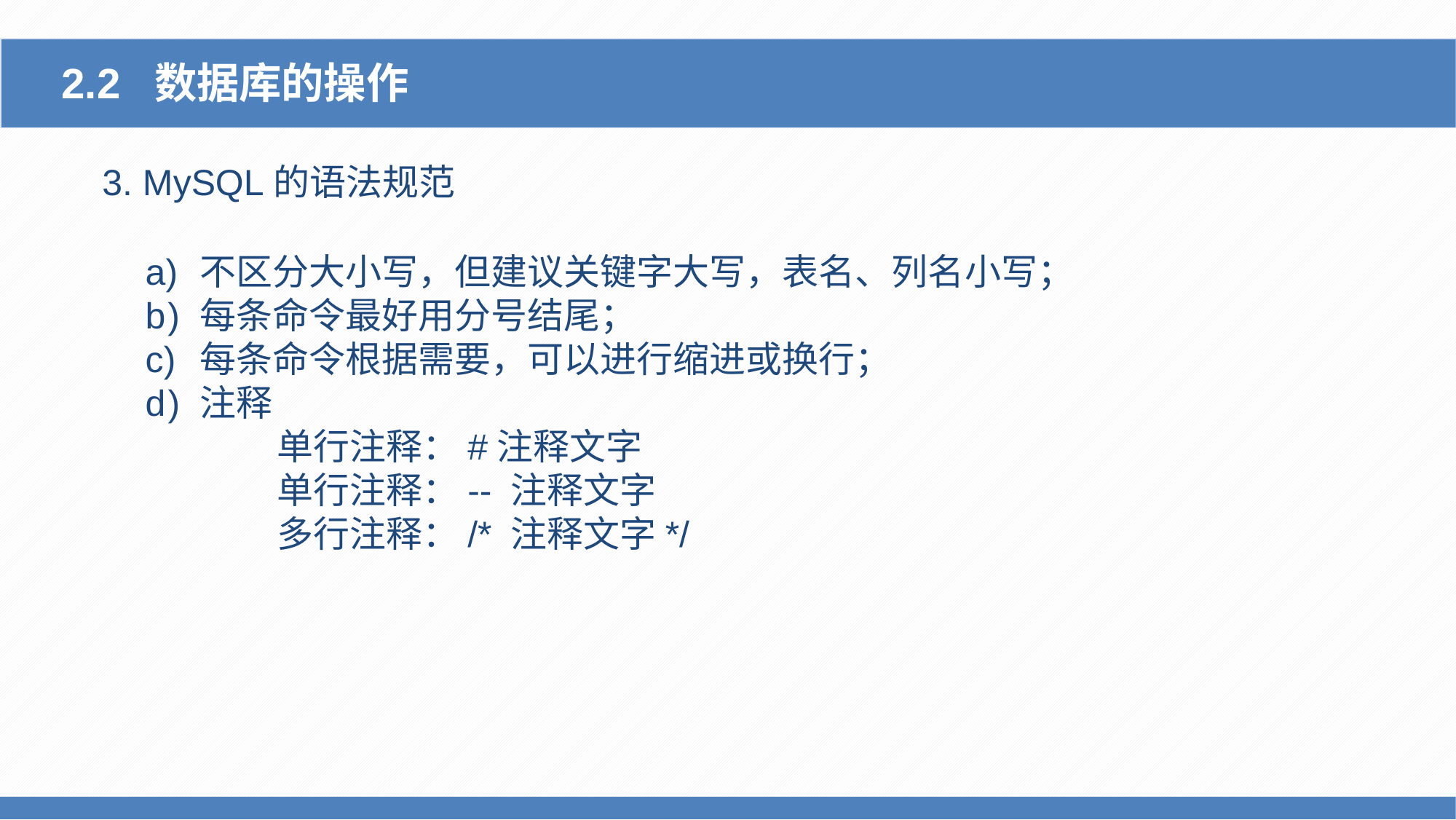

2.2  数据库的操作
3. MySQL的语法规范
不区分大小写，但建议关键字大写，表名、列名小写；
每条命令最好用分号结尾；
每条命令根据需要，可以进行缩进或换行；
注释
               单行注释：#注释文字
               单行注释：-- 注释文字
               多行注释：/* 注释文字*/